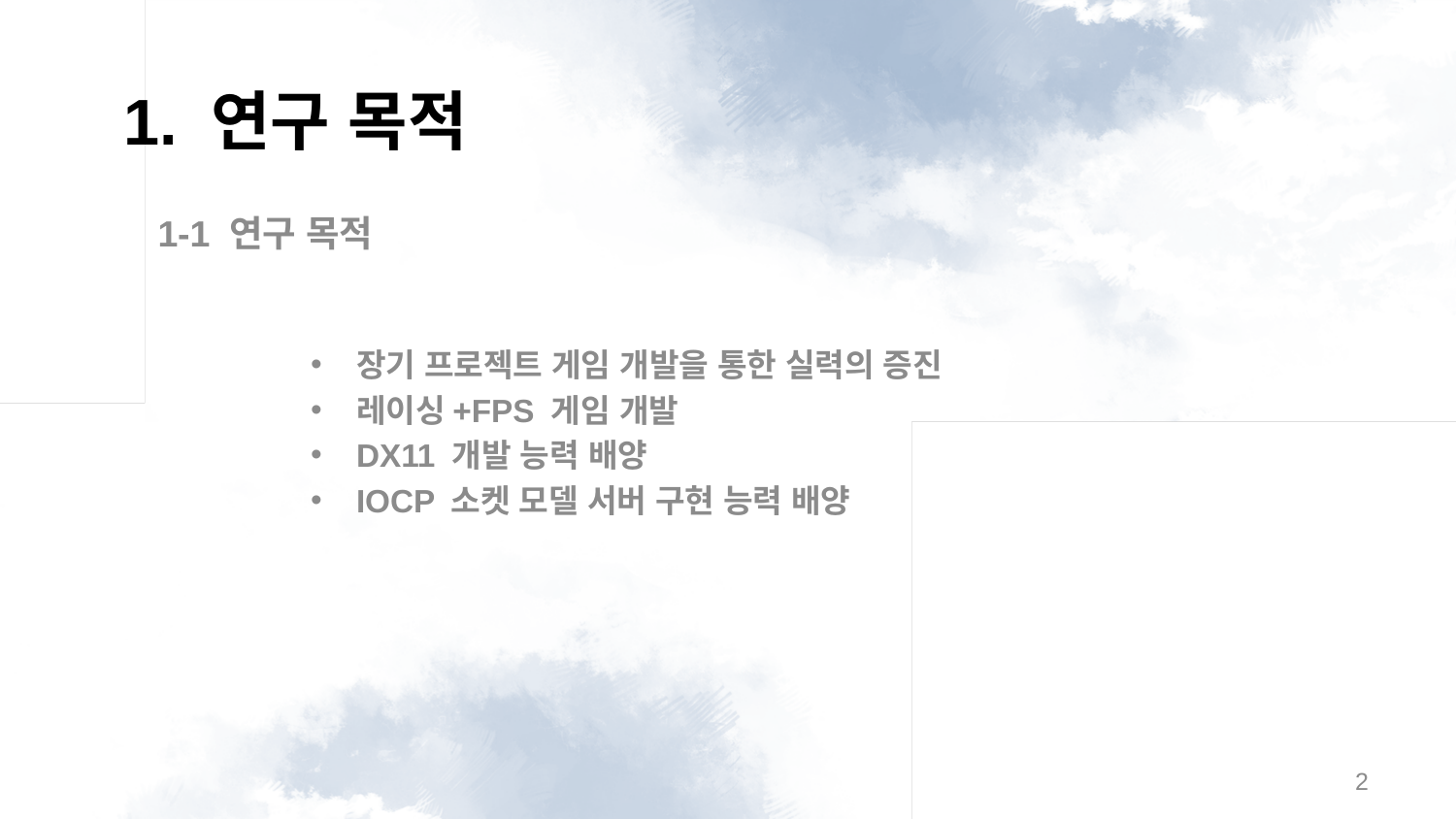

# 1. 연구 목적
1-1 연구 목적
장기 프로젝트 게임 개발을 통한 실력의 증진
레이싱+FPS 게임 개발
DX11 개발 능력 배양
IOCP 소켓 모델 서버 구현 능력 배양

2